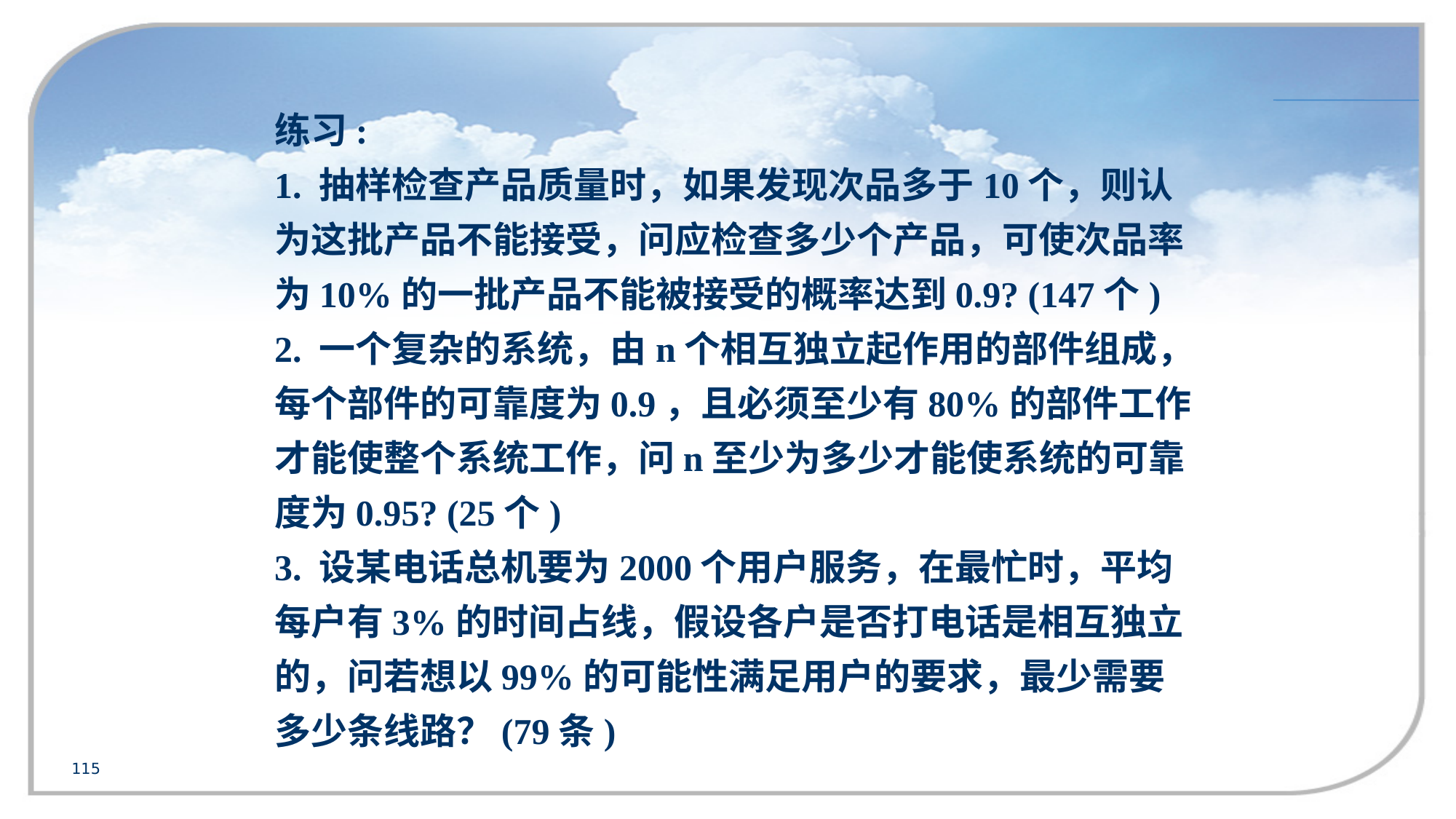

练习:
1. 抽样检查产品质量时，如果发现次品多于10个，则认为这批产品不能接受，问应检查多少个产品，可使次品率为10%的一批产品不能被接受的概率达到0.9? (147个)
2. 一个复杂的系统，由n个相互独立起作用的部件组成，每个部件的可靠度为0.9，且必须至少有80%的部件工作才能使整个系统工作，问n至少为多少才能使系统的可靠度为0.95? (25个)
3. 设某电话总机要为2000个用户服务，在最忙时，平均每户有3%的时间占线，假设各户是否打电话是相互独立的，问若想以99%的可能性满足用户的要求，最少需要多少条线路？(79条)
115